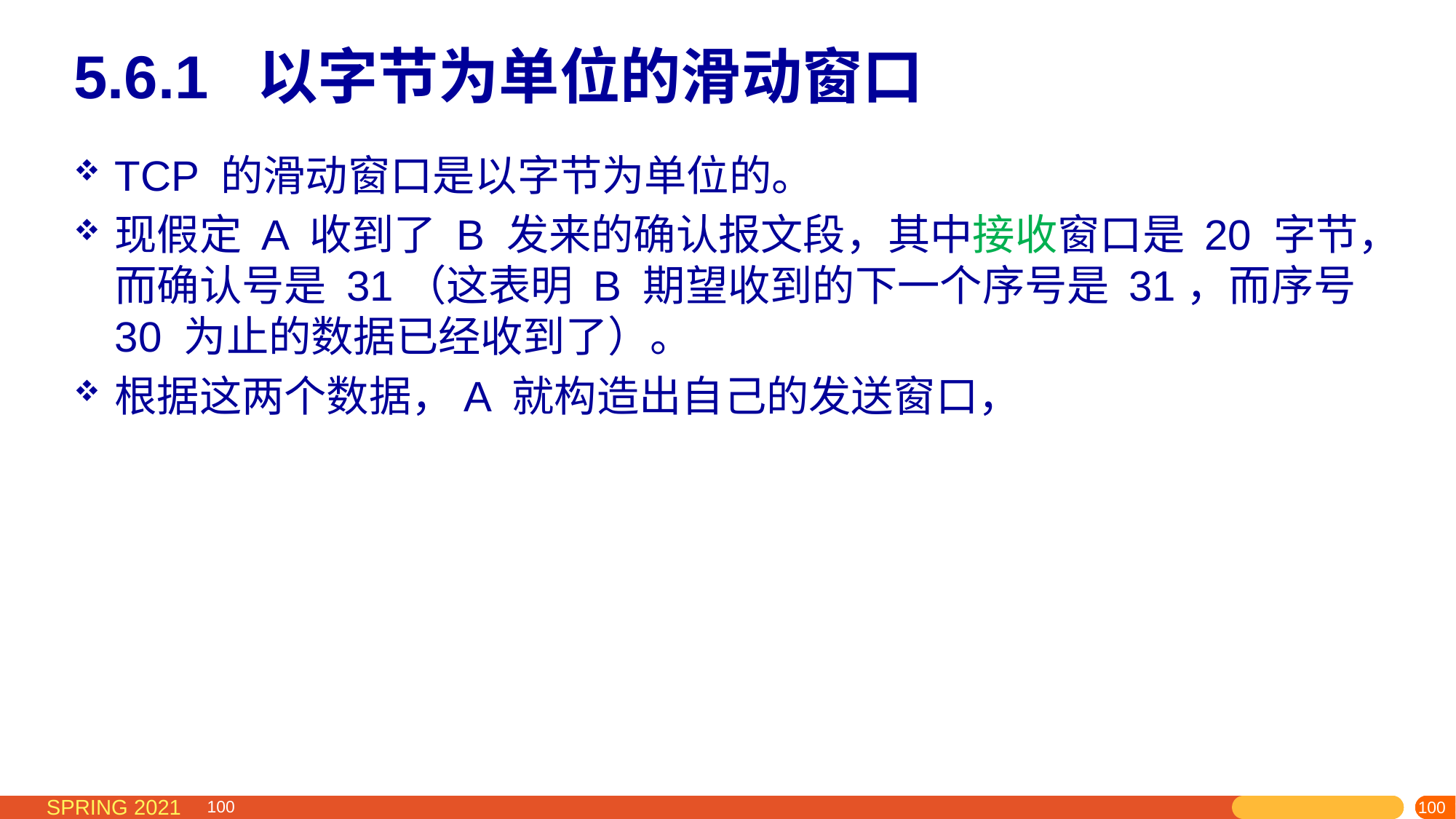

# 5.6.1  以字节为单位的滑动窗口
TCP 的滑动窗口是以字节为单位的。
现假定 A 收到了 B 发来的确认报文段，其中接收窗口是 20 字节，而确认号是 31（这表明 B 期望收到的下一个序号是 31，而序号 30 为止的数据已经收到了）。
根据这两个数据，A 就构造出自己的发送窗口，